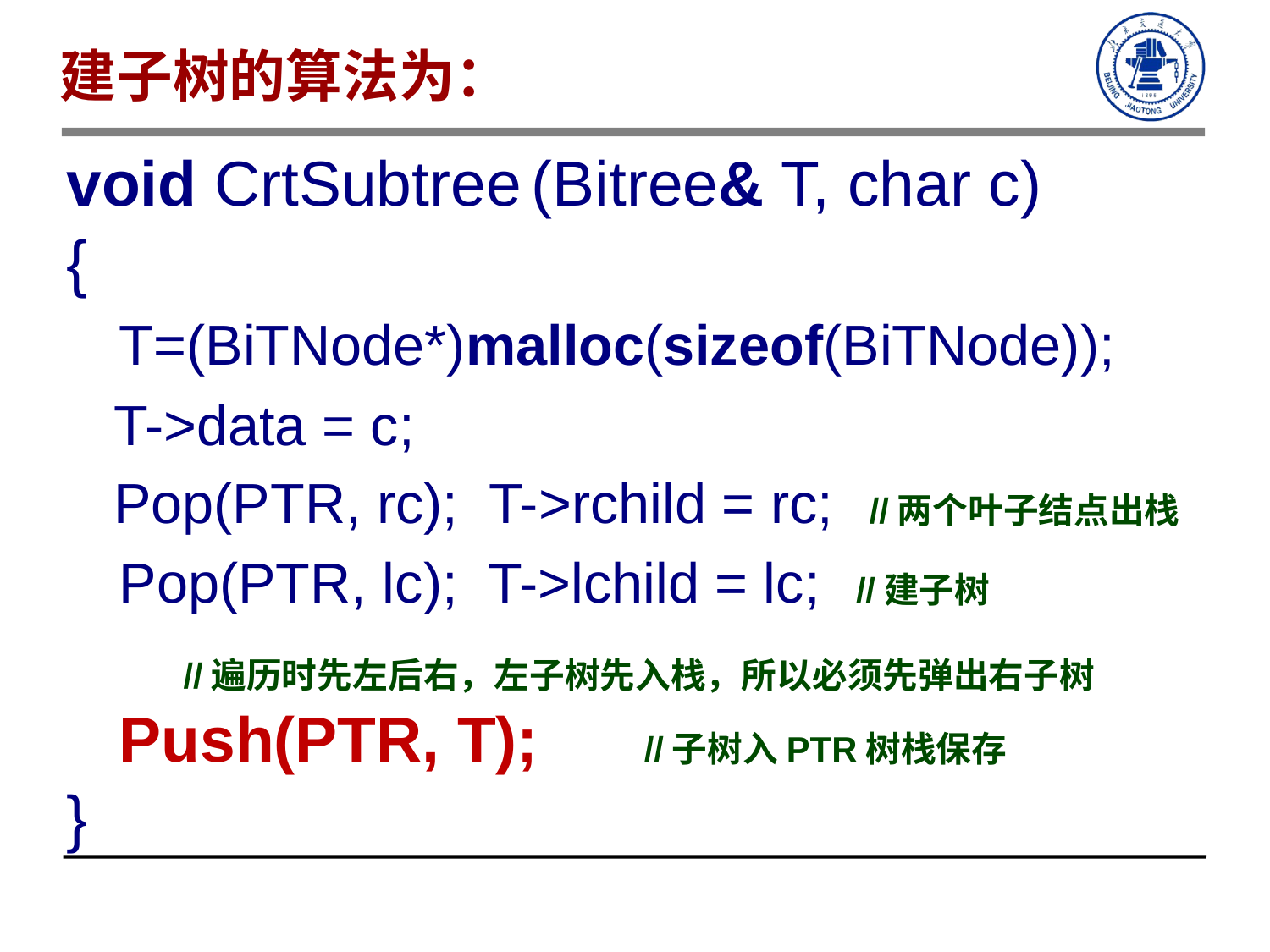

建子树的算法为：
void CrtSubtree (Bitree& T, char c)
{
   T=(BiTNode*)malloc(sizeof(BiTNode));
   T->data = c;
   Pop(PTR, rc);  T->rchild = rc;  //两个叶子结点出栈
   Pop(PTR, lc);  T->lchild = lc;  //建子树
            //遍历时先左后右，左子树先入栈，所以必须先弹出右子树
   Push(PTR, T);      //子树入PTR树栈保存
}